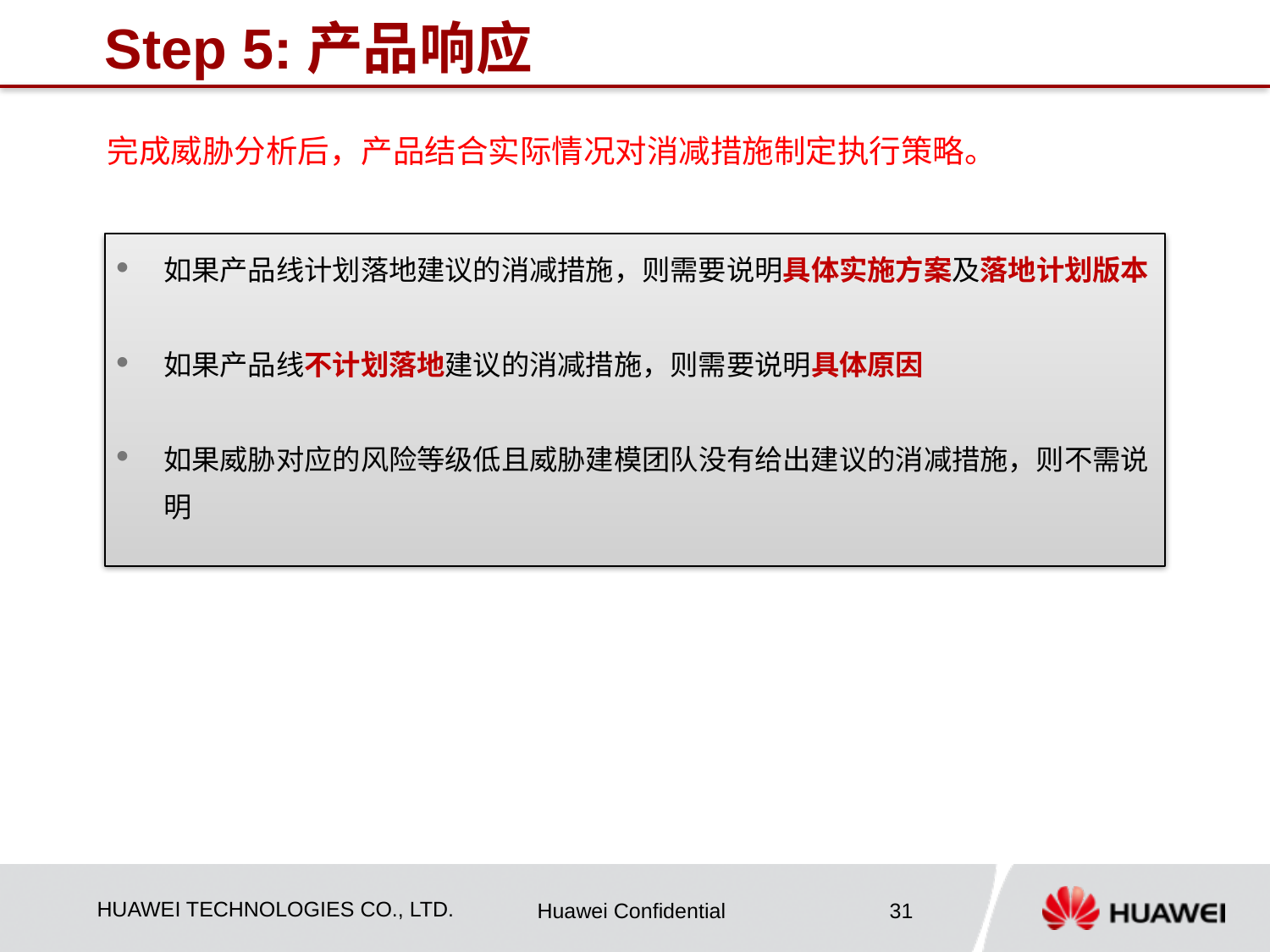

# Step 5:产品响应
完成威胁分析后，产品结合实际情况对消减措施制定执行策略。
如果产品线计划落地建议的消减措施，则需要说明具体实施方案及落地计划版本

如果产品线不计划落地建议的消减措施，则需要说明具体原因

如果威胁对应的风险等级低且威胁建模团队没有给出建议的消减措施，则不需说明